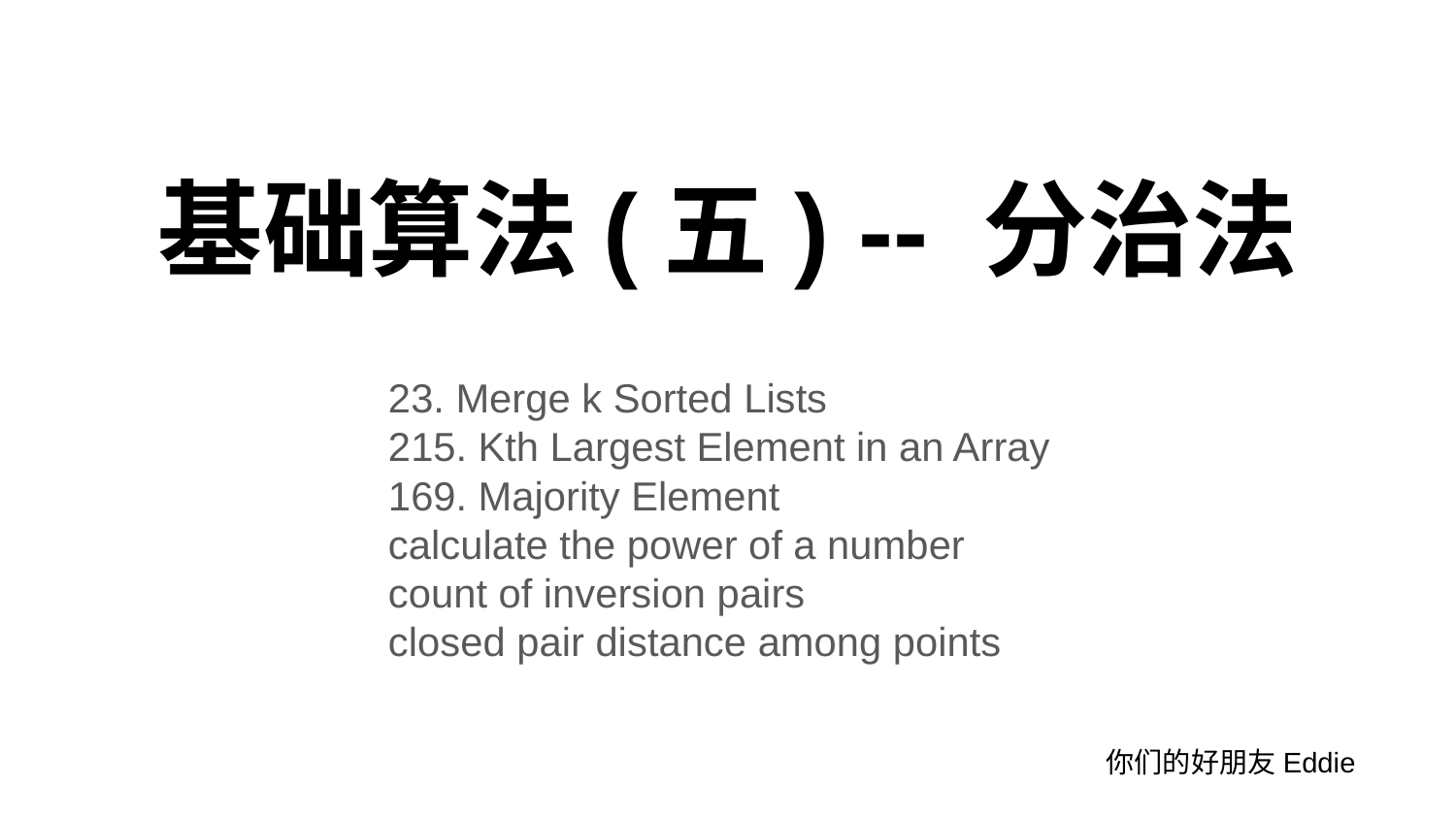

# 基础算法(五) -- 分治法
23. Merge k Sorted Lists
215. Kth Largest Element in an Array
169. Majority Element
calculate the power of a number
count of inversion pairs
closed pair distance among points
你们的好朋友Eddie